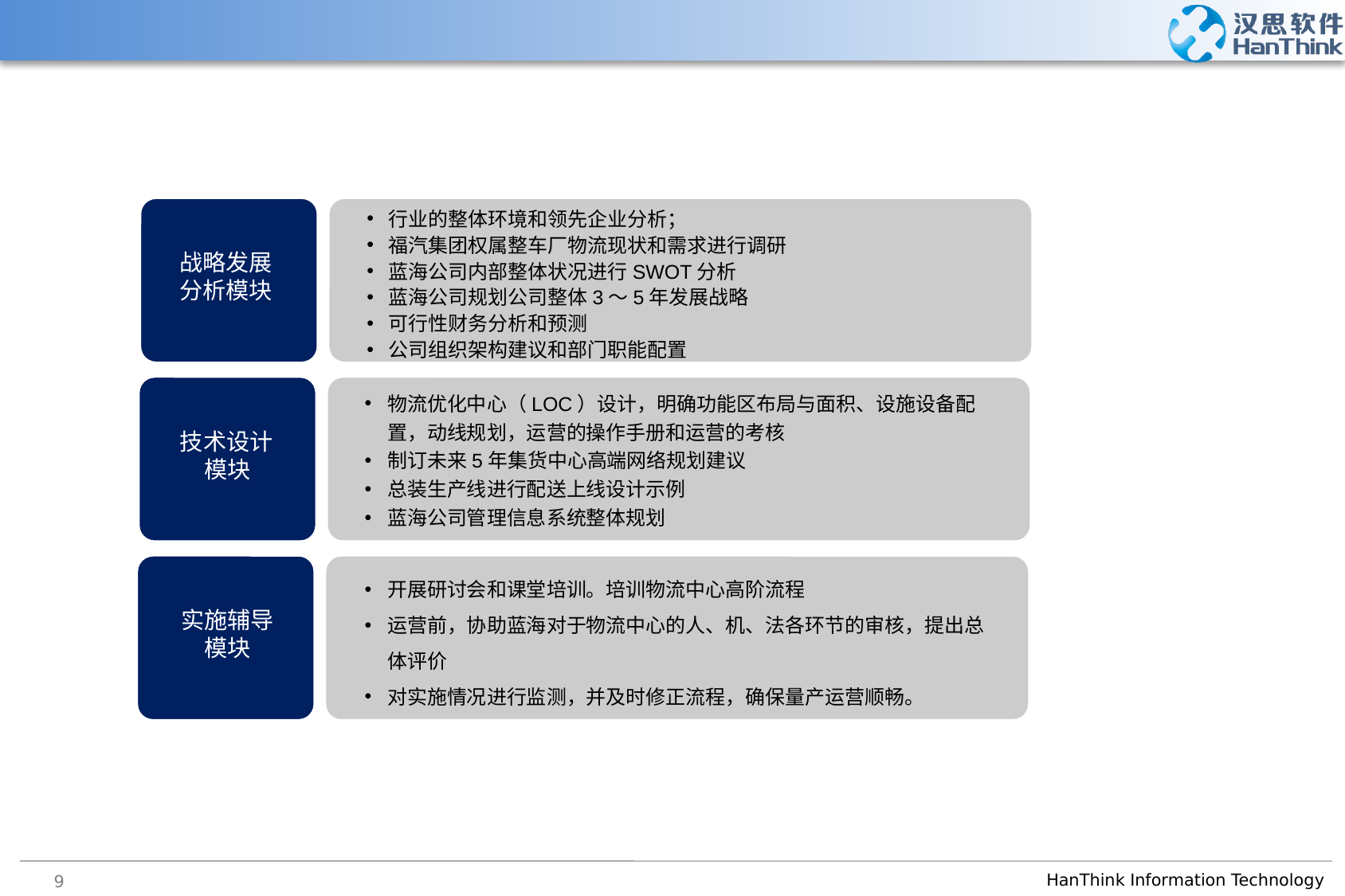

#

行业的整体环境和领先企业分析；
福汽集团权属整车厂物流现状和需求进行调研
蓝海公司内部整体状况进行SWOT分析
蓝海公司规划公司整体3～5年发展战略
可行性财务分析和预测
公司组织架构建议和部门职能配置
战略发展
分析模块

物流优化中心（LOC）设计，明确功能区布局与面积、设施设备配置，动线规划，运营的操作手册和运营的考核
制订未来5年集货中心高端网络规划建议
总装生产线进行配送上线设计示例
蓝海公司管理信息系统整体规划
技术设计
模块

开展研讨会和课堂培训。培训物流中心高阶流程
运营前，协助蓝海对于物流中心的人、机、法各环节的审核，提出总体评价
对实施情况进行监测，并及时修正流程，确保量产运营顺畅。
实施辅导模块
9